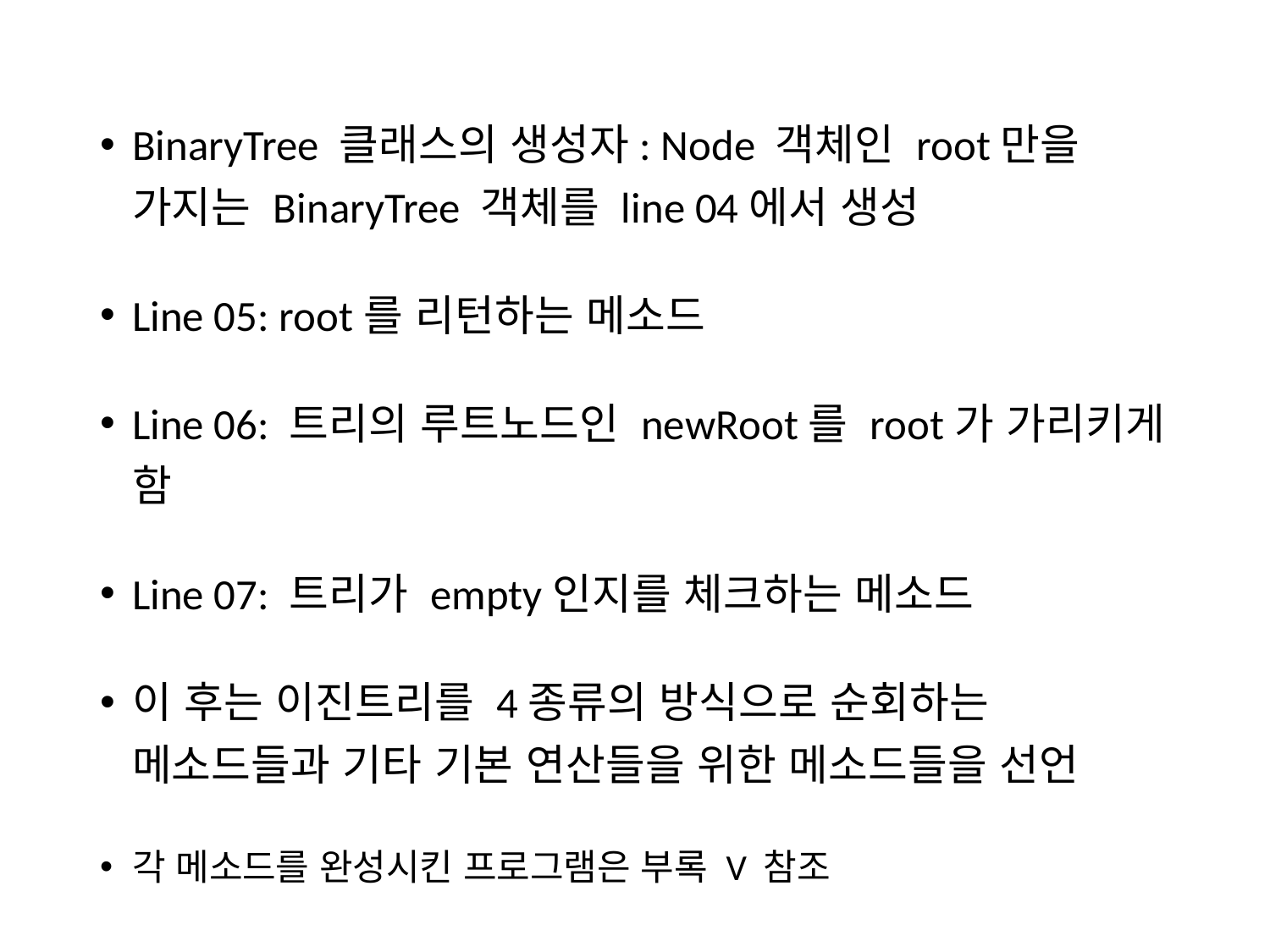

BinaryTree 클래스의 생성자: Node 객체인 root만을 가지는 BinaryTree 객체를 line 04에서 생성
Line 05: root를 리턴하는 메소드
Line 06: 트리의 루트노드인 newRoot를 root가 가리키게 함
Line 07: 트리가 empty인지를 체크하는 메소드
이 후는 이진트리를 4종류의 방식으로 순회하는 메소드들과 기타 기본 연산들을 위한 메소드들을 선언
각 메소드를 완성시킨 프로그램은 부록 V 참조